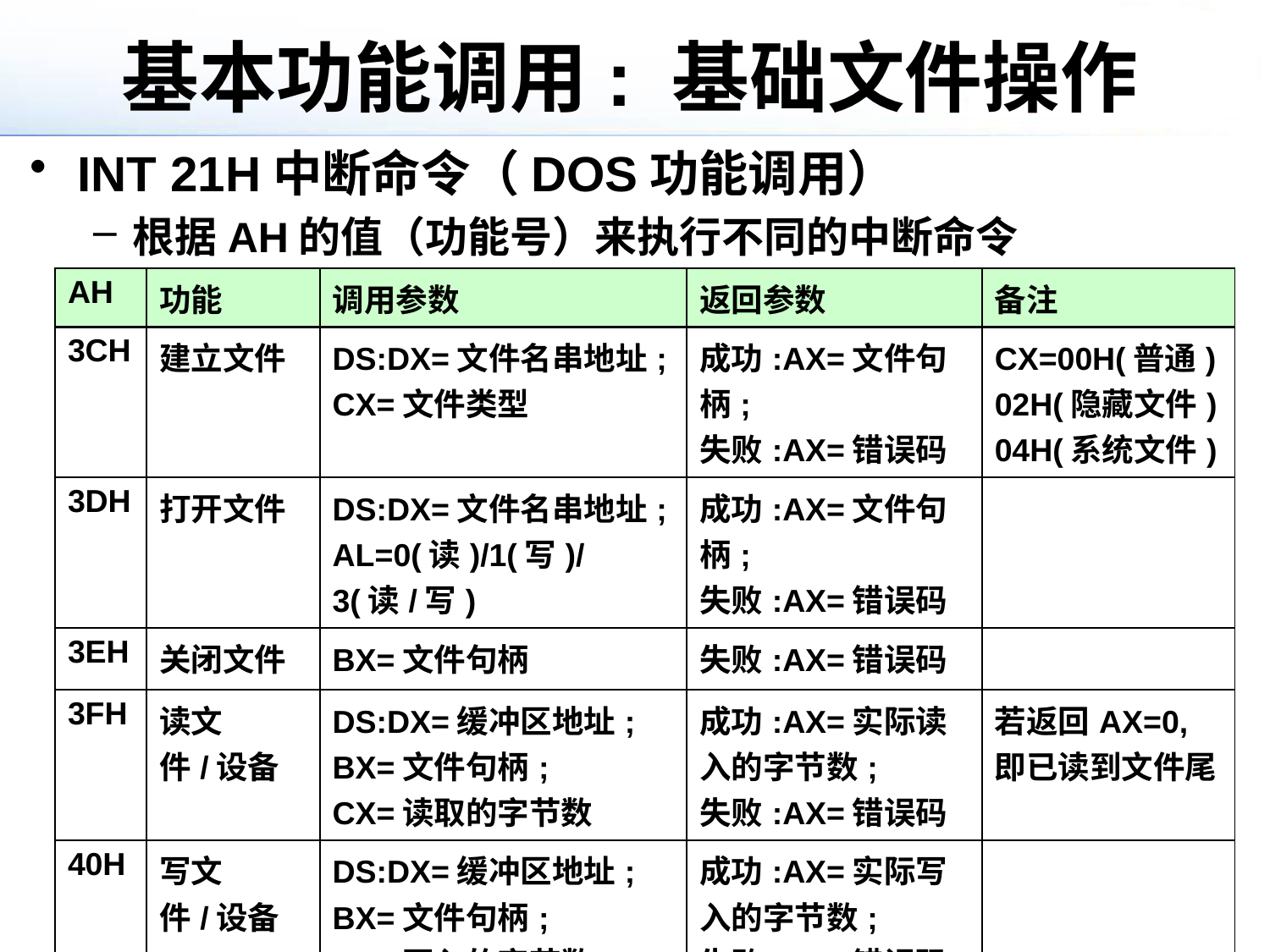

# 基本功能调用: 基础文件操作
INT 21H中断命令（DOS功能调用）
根据AH的值（功能号）来执行不同的中断命令
| AH | 功能 | 调用参数 | 返回参数 | 备注 |
| --- | --- | --- | --- | --- |
| 3CH | 建立文件 | DS:DX=文件名串地址; CX=文件类型 | 成功:AX=文件句柄; 失败:AX=错误码 | CX=00H(普通) 02H(隐藏文件) 04H(系统文件) |
| 3DH | 打开文件 | DS:DX=文件名串地址; AL=0(读)/1(写)/3(读/写) | 成功:AX=文件句柄; 失败:AX=错误码 |  |
| 3EH | 关闭文件 | BX=文件句柄 | 失败:AX=错误码 |  |
| 3FH | 读文件/设备 | DS:DX=缓冲区地址; BX=文件句柄; CX=读取的字节数 | 成功:AX=实际读入的字节数; 失败:AX=错误码 | 若返回AX=0,即已读到文件尾 |
| 40H | 写文件/设备 | DS:DX=缓冲区地址; BX=文件句柄; CX=写入的字节数 | 成功:AX=实际写入的字节数; 失败:AX=错误码 |  |
| 41H | 删除文件 | DS:DX=文件名串地址 | 成功:AX=00 失败:AX=错误码 |  |